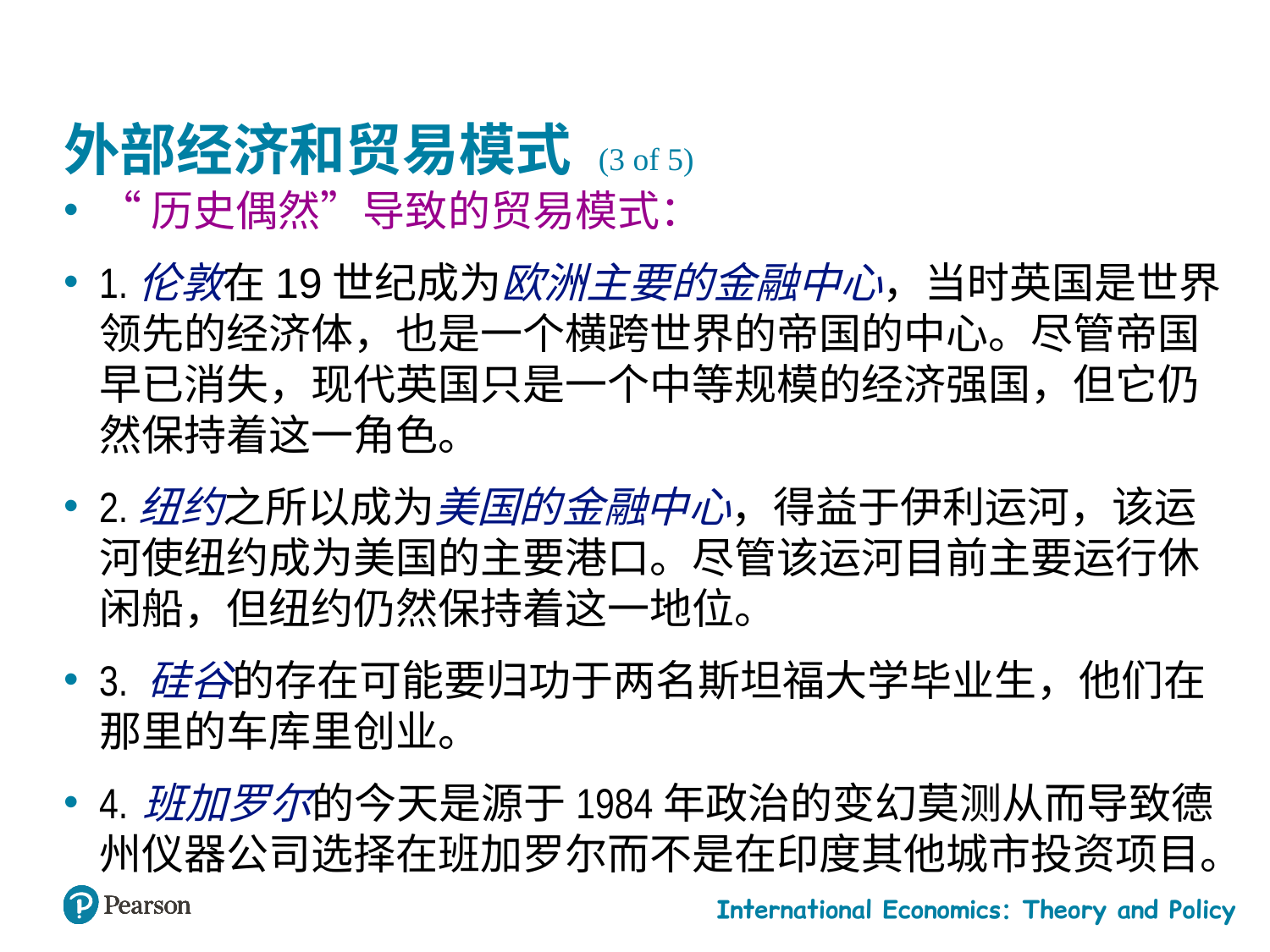

# 外部经济和贸易模式 (3 of 5)
“历史偶然”导致的贸易模式：
1.伦敦在19世纪成为欧洲主要的金融中心，当时英国是世界领先的经济体，也是一个横跨世界的帝国的中心。尽管帝国早已消失，现代英国只是一个中等规模的经济强国，但它仍然保持着这一角色。
2.纽约之所以成为美国的金融中心，得益于伊利运河，该运河使纽约成为美国的主要港口。尽管该运河目前主要运行休闲船，但纽约仍然保持着这一地位。
3. 硅谷的存在可能要归功于两名斯坦福大学毕业生，他们在那里的车库里创业。
4. 班加罗尔的今天是源于1984年政治的变幻莫测从而导致德州仪器公司选择在班加罗尔而不是在印度其他城市投资项目。